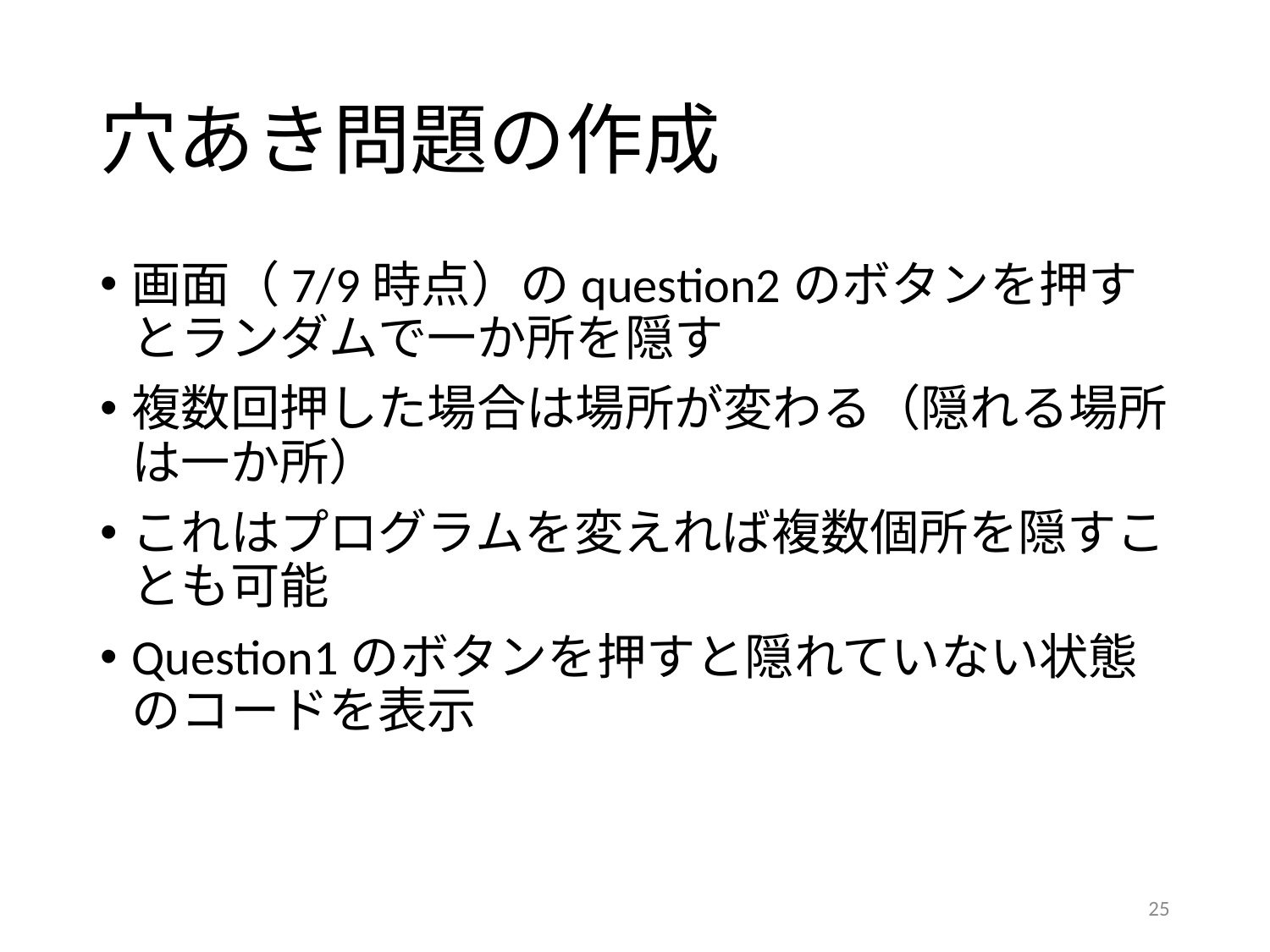

# 穴あき問題の作成
画面（7/9時点）のquestion2のボタンを押すとランダムで一か所を隠す
複数回押した場合は場所が変わる（隠れる場所は一か所）
これはプログラムを変えれば複数個所を隠すことも可能
Question1のボタンを押すと隠れていない状態のコードを表示
25